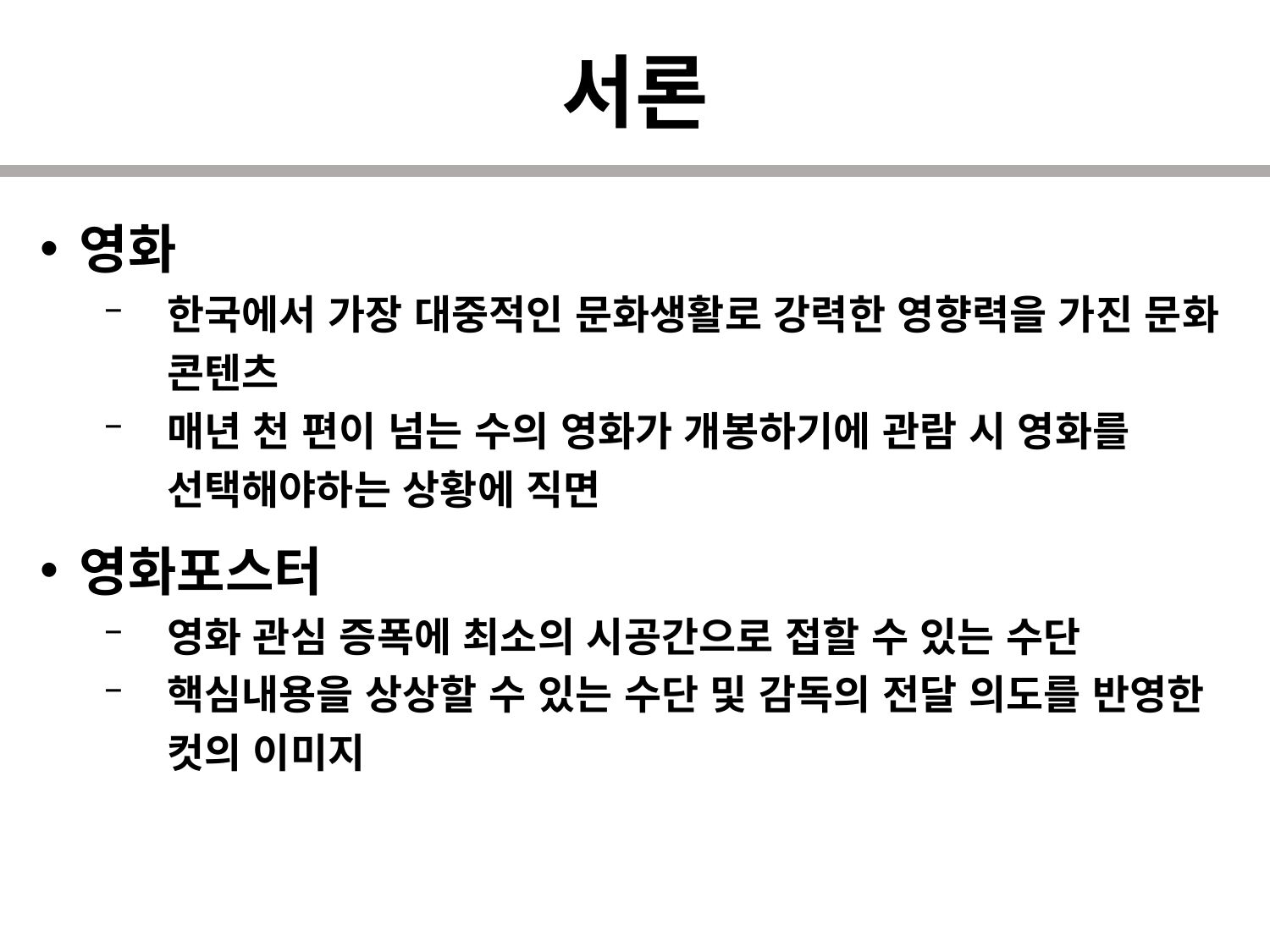

서론

영화
한국에서 가장 대중적인 문화생활로 강력한 영향력을 가진 문화 콘텐츠
매년 천 편이 넘는 수의 영화가 개봉하기에 관람 시 영화를 선택해야하는 상황에 직면

영화포스터
영화 관심 증폭에 최소의 시공간으로 접할 수 있는 수단
핵심내용을 상상할 수 있는 수단 및 감독의 전달 의도를 반영한 컷의 이미지